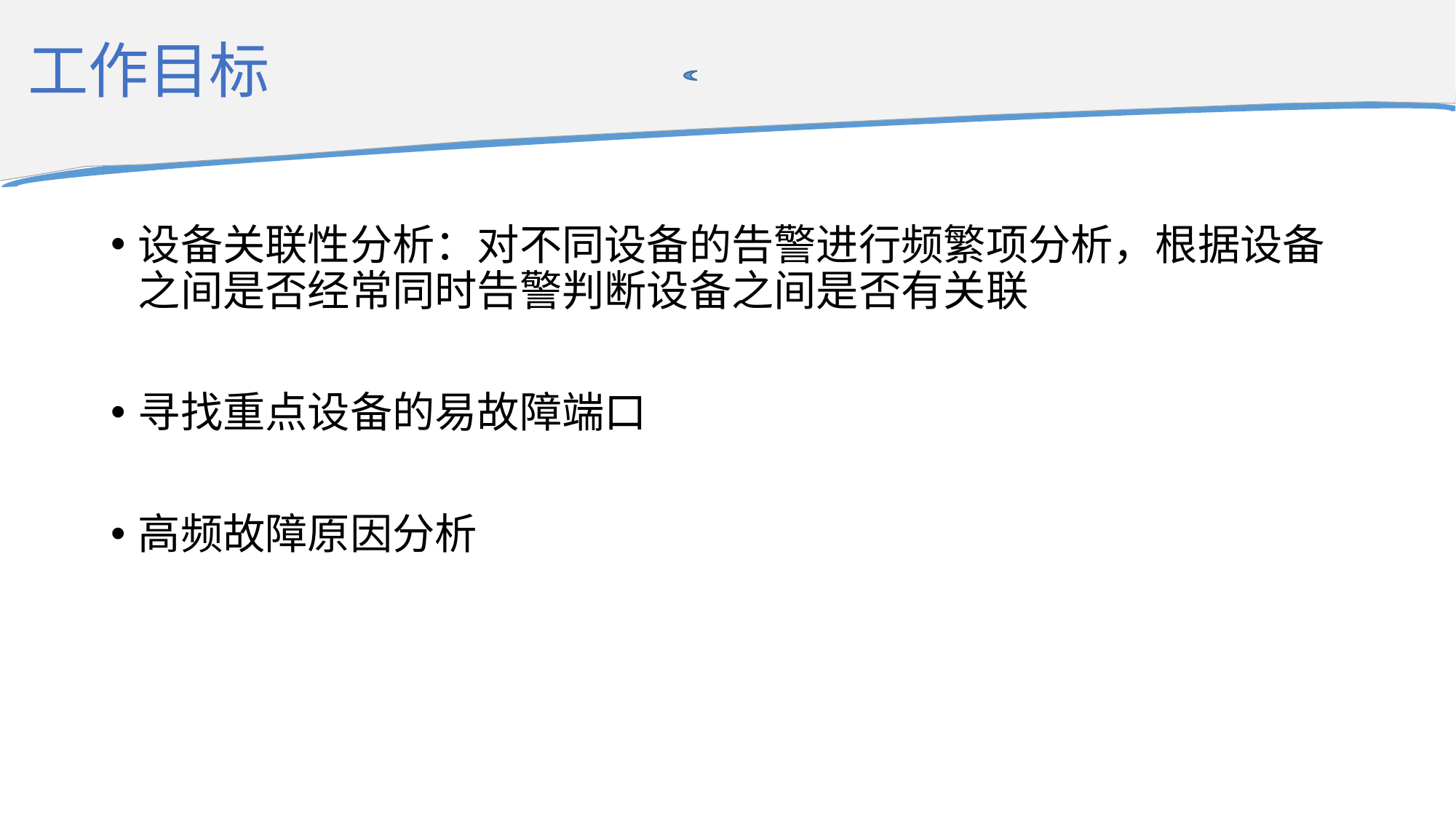

# 工作目标
设备关联性分析：对不同设备的告警进行频繁项分析，根据设备之间是否经常同时告警判断设备之间是否有关联

寻找重点设备的易故障端口

高频故障原因分析